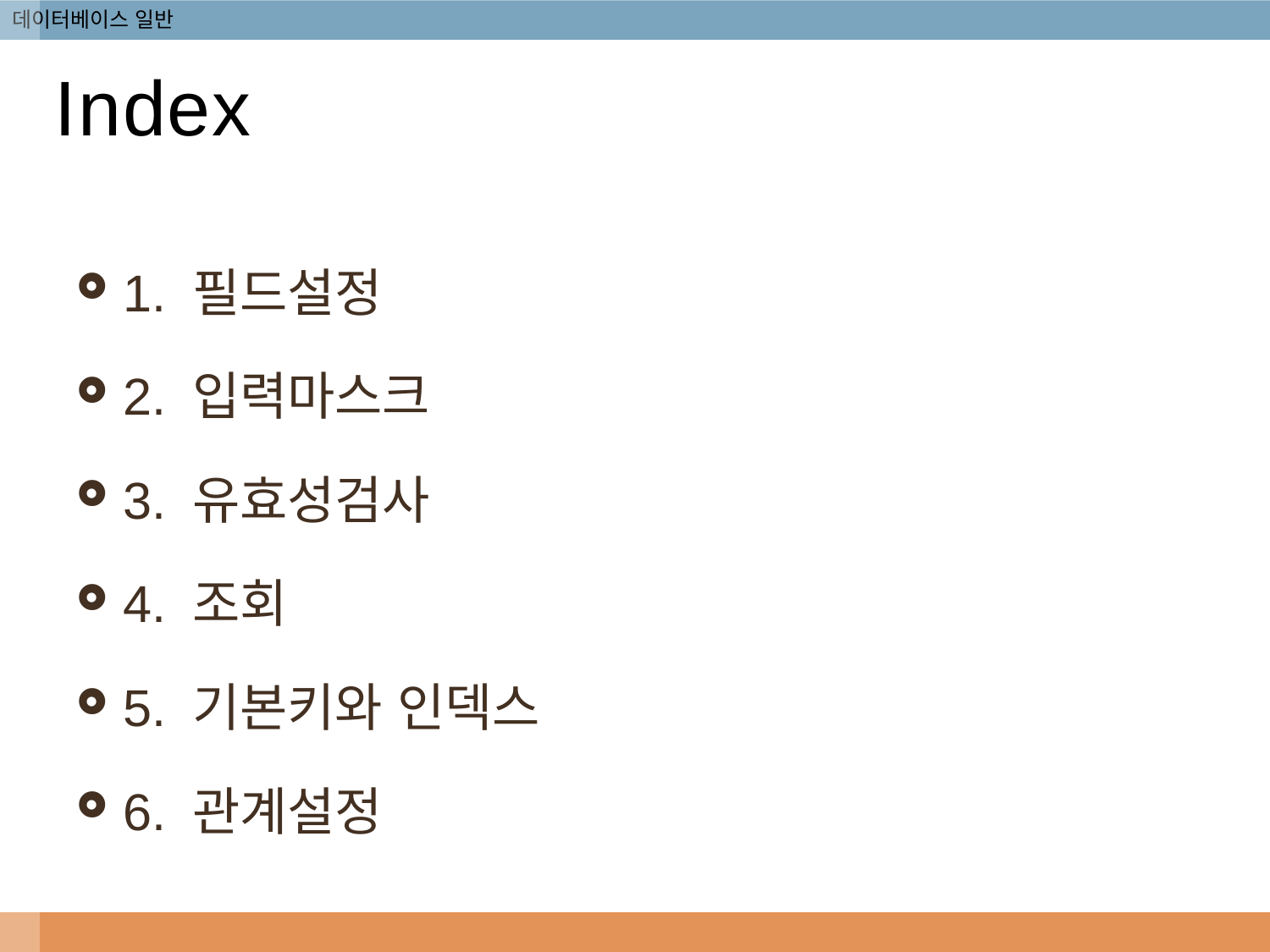

# Index
1. 필드설정
2. 입력마스크
3. 유효성검사
4. 조회
5. 기본키와 인덱스
6. 관계설정